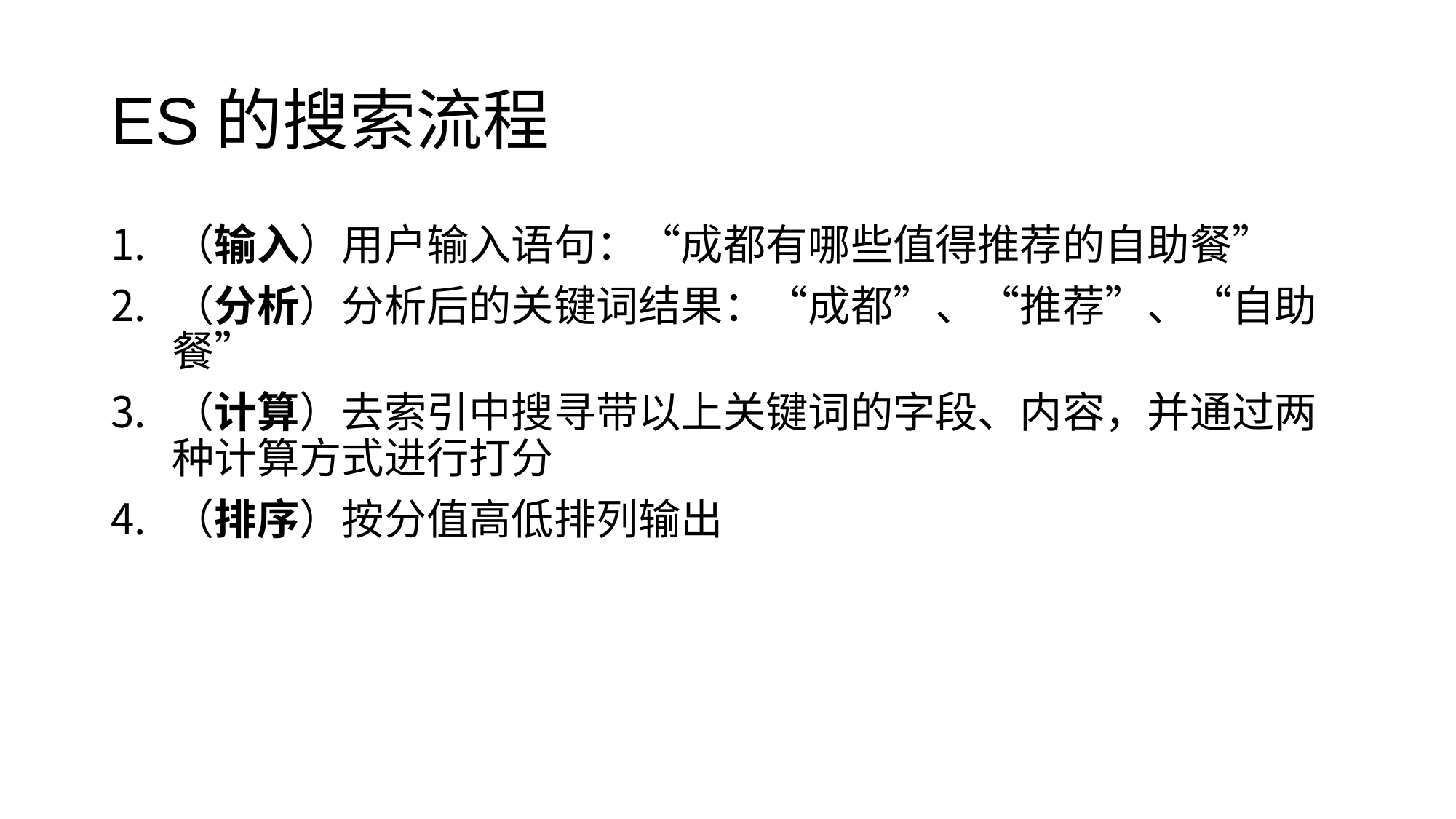

# ES的搜索流程
（输入）用户输入语句：“成都有哪些值得推荐的自助餐”
（分析）分析后的关键词结果：“成都”、“推荐”、“自助餐”
（计算）去索引中搜寻带以上关键词的字段、内容，并通过两种计算方式进行打分
（排序）按分值高低排列输出